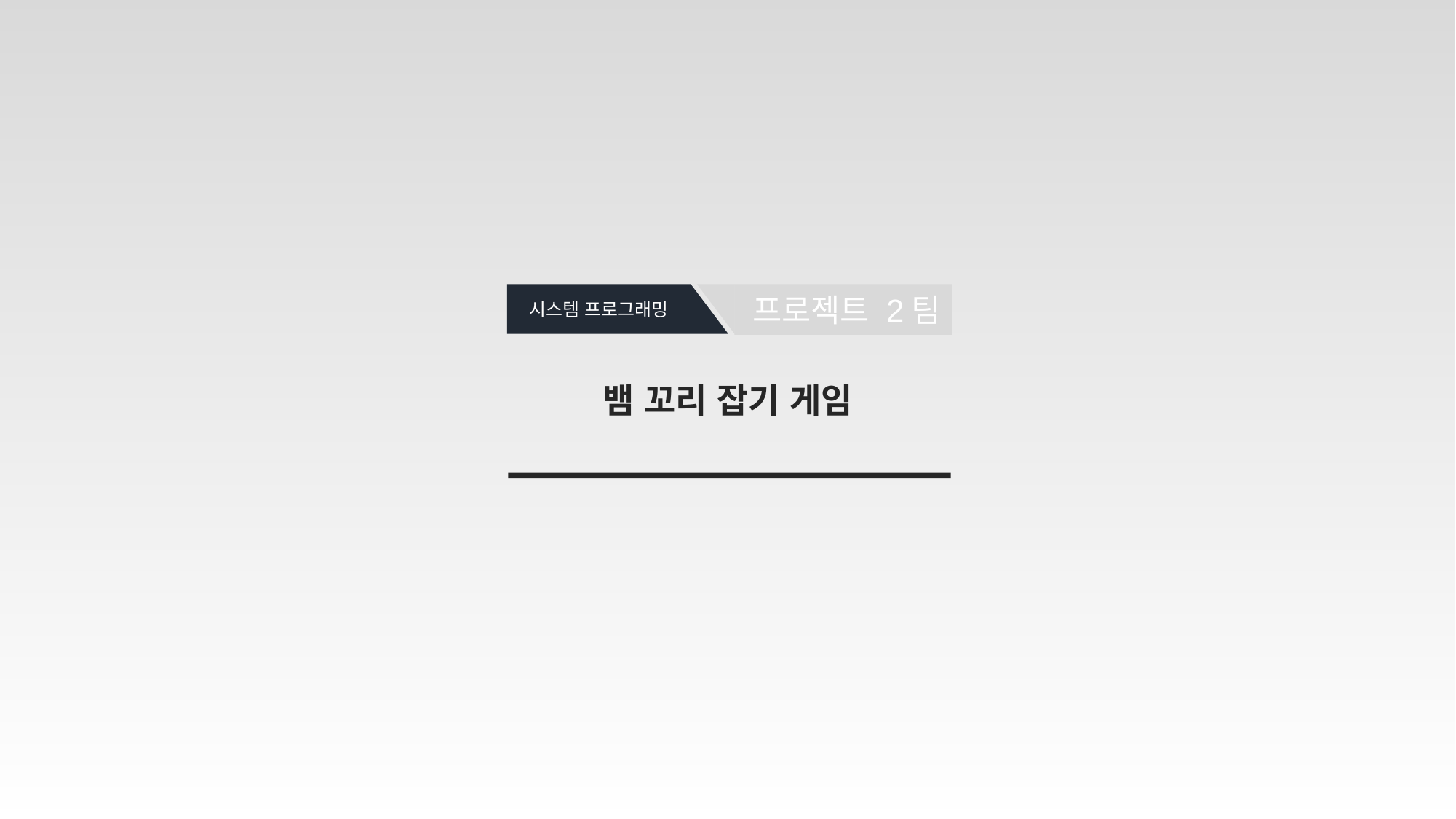

시스템 프로그래밍

프로젝트 2팀

3조 발표
뱀 꼬리 잡기 게임